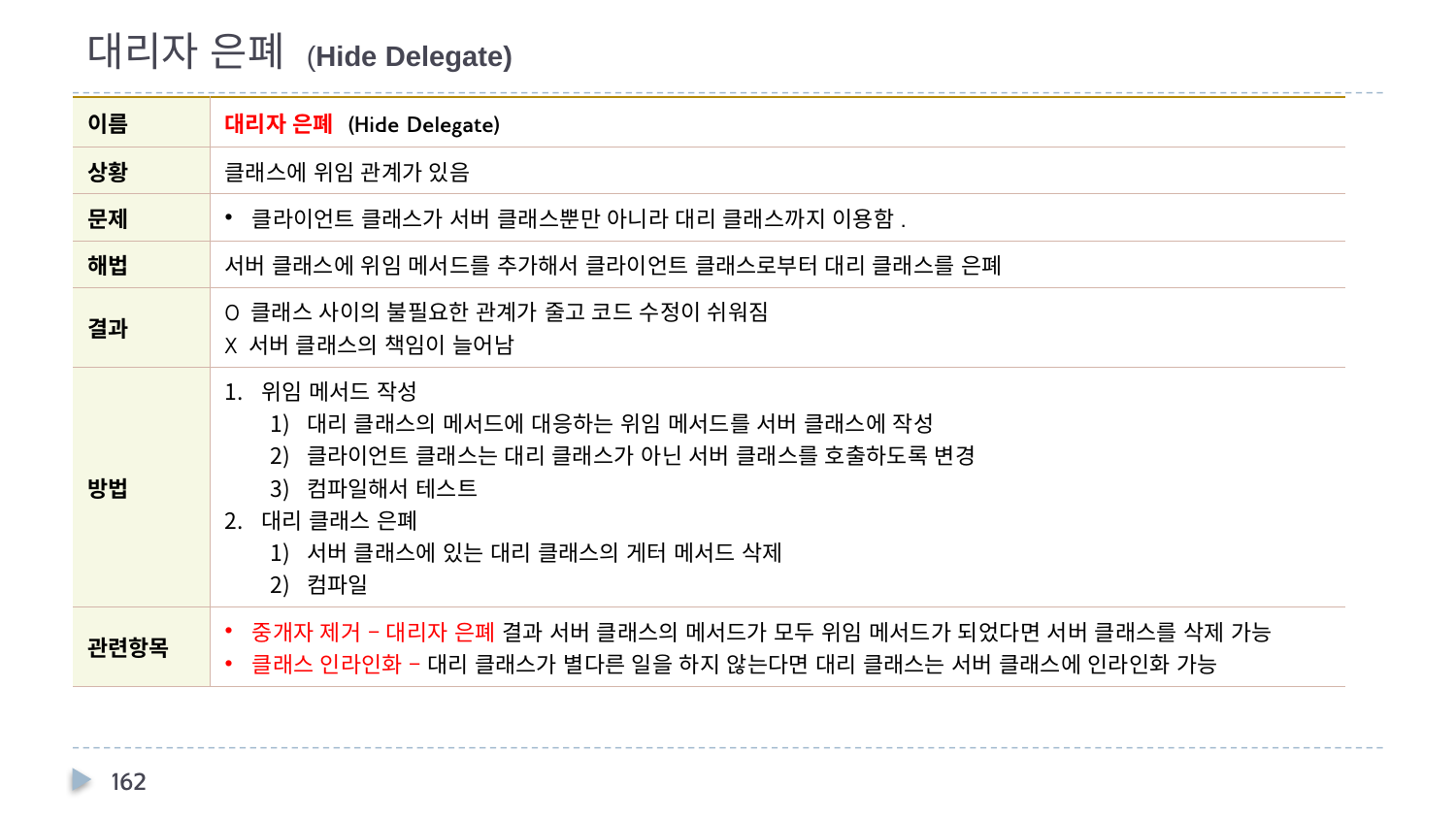

# 대리자 은폐 (Hide Delegate)
| 이름 | 대리자 은폐 (Hide Delegate) |
| --- | --- |
| 상황 | 클래스에 위임 관계가 있음 |
| 문제 | 클라이언트 클래스가 서버 클래스뿐만 아니라 대리 클래스까지 이용함. |
| 해법 | 서버 클래스에 위임 메서드를 추가해서 클라이언트 클래스로부터 대리 클래스를 은폐 |
| 결과 | O 클래스 사이의 불필요한 관계가 줄고 코드 수정이 쉬워짐 X 서버 클래스의 책임이 늘어남 |
| 방법 | 위임 메서드 작성 대리 클래스의 메서드에 대응하는 위임 메서드를 서버 클래스에 작성 클라이언트 클래스는 대리 클래스가 아닌 서버 클래스를 호출하도록 변경 컴파일해서 테스트 대리 클래스 은폐 서버 클래스에 있는 대리 클래스의 게터 메서드 삭제 컴파일 |
| 관련항목 | 중개자 제거 – 대리자 은폐 결과 서버 클래스의 메서드가 모두 위임 메서드가 되었다면 서버 클래스를 삭제 가능 클래스 인라인화 – 대리 클래스가 별다른 일을 하지 않는다면 대리 클래스는 서버 클래스에 인라인화 가능 |
162